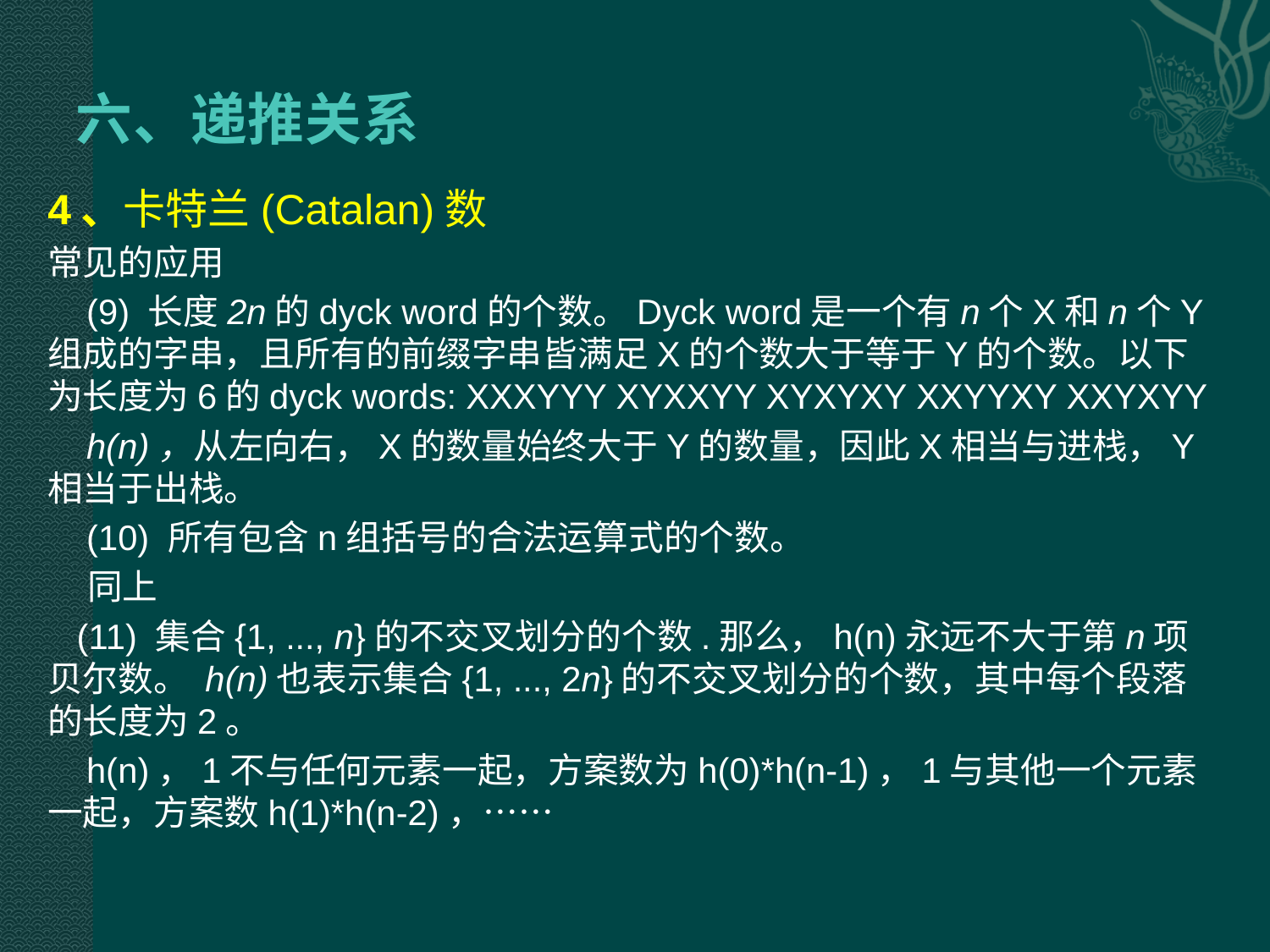

# 六、递推关系
4、卡特兰(Catalan)数
常见的应用
    (9) 长度2n的dyck word的个数。Dyck word是一个有n个X和n个Y组成的字串，且所有的前缀字串皆满足X的个数大于等于Y的个数。以下为长度为6的dyck words: XXXYYY XYXXYY XYXYXY XXYYXY XXYXYY
    h(n)，从左向右，X的数量始终大于Y的数量，因此X相当与进栈，Y相当于出栈。
    (10) 所有包含n组括号的合法运算式的个数。
    同上
   (11) 集合{1, ..., n}的不交叉划分的个数.那么，h(n)永远不大于第n项贝尔数。 h(n)也表示集合{1, ..., 2n}的不交叉划分的个数，其中每个段落的长度为2。
    h(n)，1不与任何元素一起，方案数为h(0)*h(n-1)，1与其他一个元素一起，方案数h(1)*h(n-2)，……